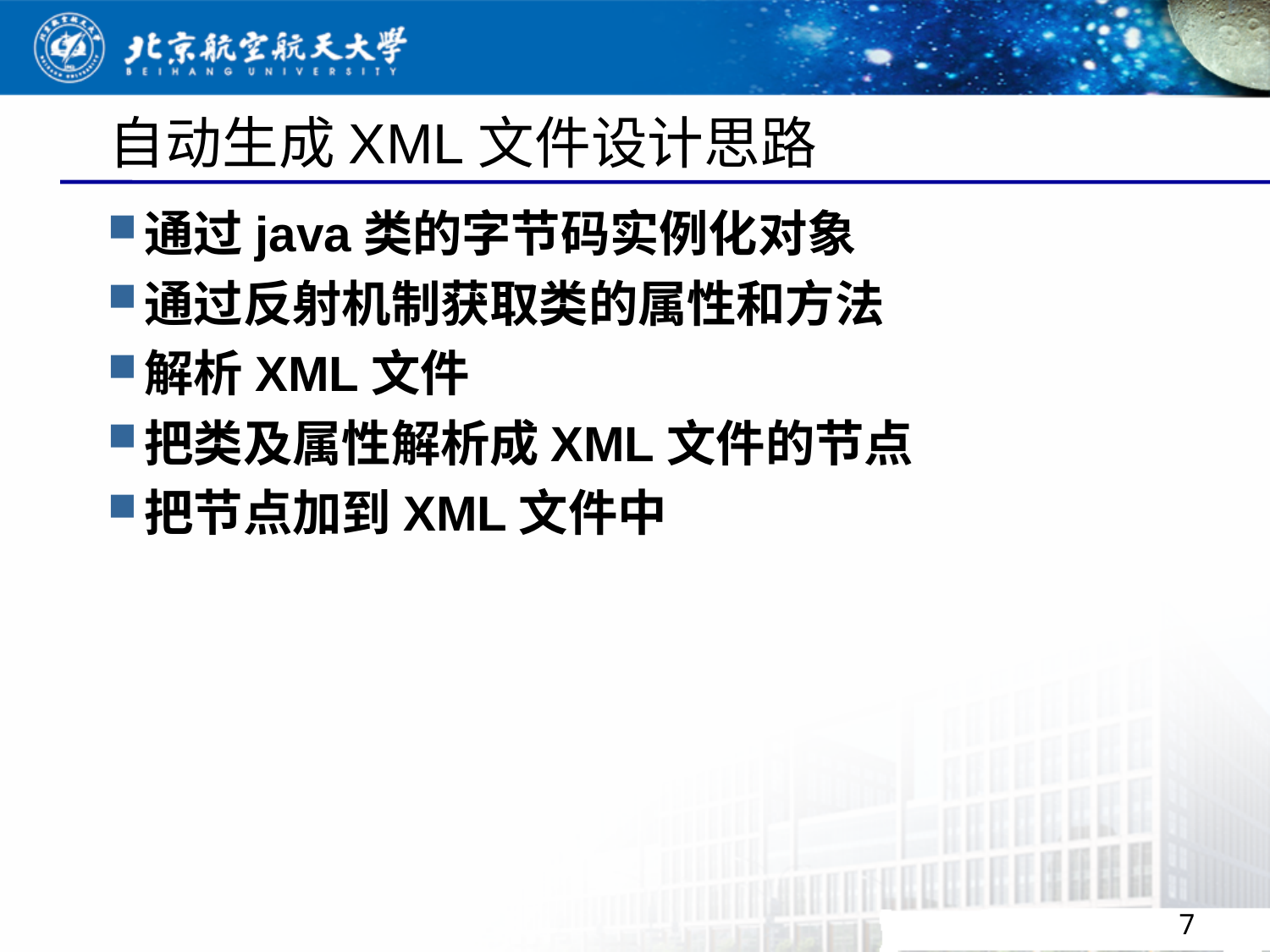

# 自动生成XML文件设计思路
通过java类的字节码实例化对象
通过反射机制获取类的属性和方法
解析XML文件
把类及属性解析成XML文件的节点
把节点加到XML文件中